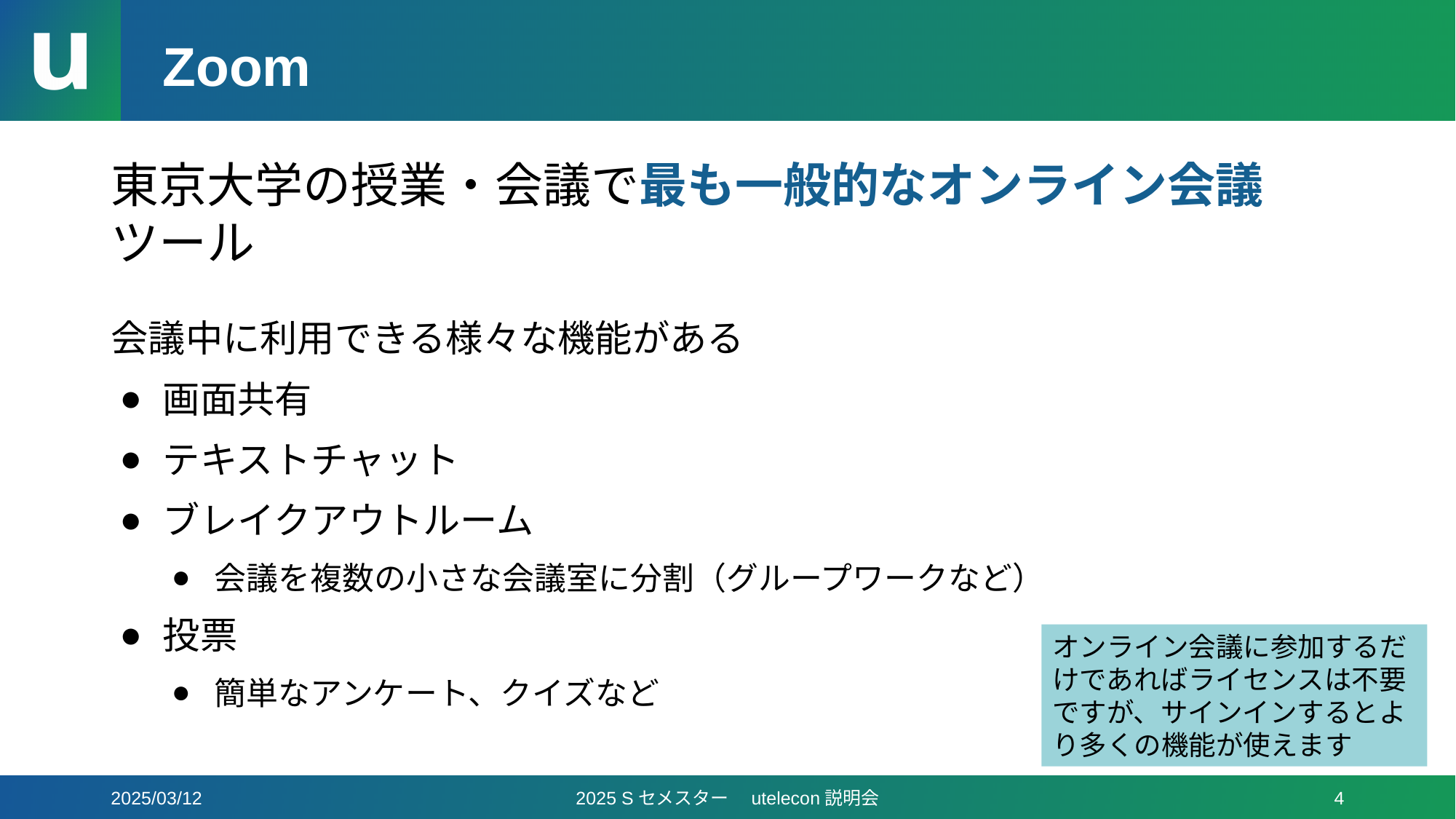

# Zoom
東京大学の授業・会議で最も一般的なオンライン会議ツール

会議中に利用できる様々な機能がある
画面共有
テキストチャット
ブレイクアウトルーム
会議を複数の小さな会議室に分割（グループワークなど）
投票
簡単なアンケート、クイズなど

オンライン会議に参加するだけであればライセンスは不要ですが、サインインするとより多くの機能が使えます
2025/03/12
2025 Sセメスター　utelecon説明会
4